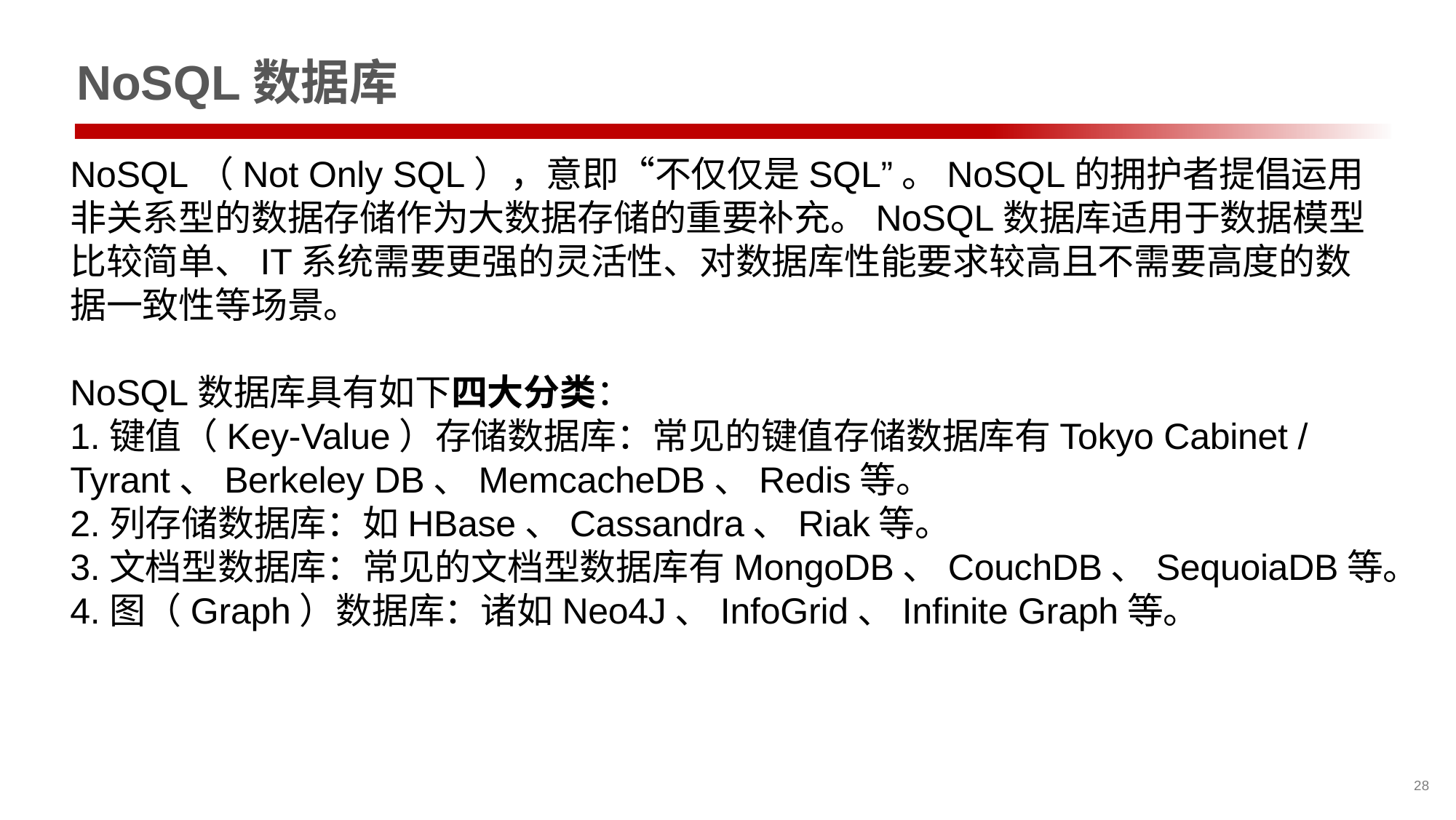

# NoSQL数据库

NoSQL（Not Only SQL），意即“不仅仅是SQL”。NoSQL的拥护者提倡运用非关系型的数据存储作为大数据存储的重要补充。NoSQL数据库适用于数据模型比较简单、IT系统需要更强的灵活性、对数据库性能要求较高且不需要高度的数据一致性等场景。

NoSQL数据库具有如下四大分类：
1.键值（Key-Value）存储数据库：常见的键值存储数据库有Tokyo Cabinet / Tyrant、Berkeley DB、MemcacheDB、Redis等。
2.列存储数据库：如HBase、Cassandra、Riak等。
3.文档型数据库：常见的文档型数据库有MongoDB、CouchDB、SequoiaDB等。
4.图（Graph）数据库：诸如Neo4J、InfoGrid、Infinite Graph等。

28